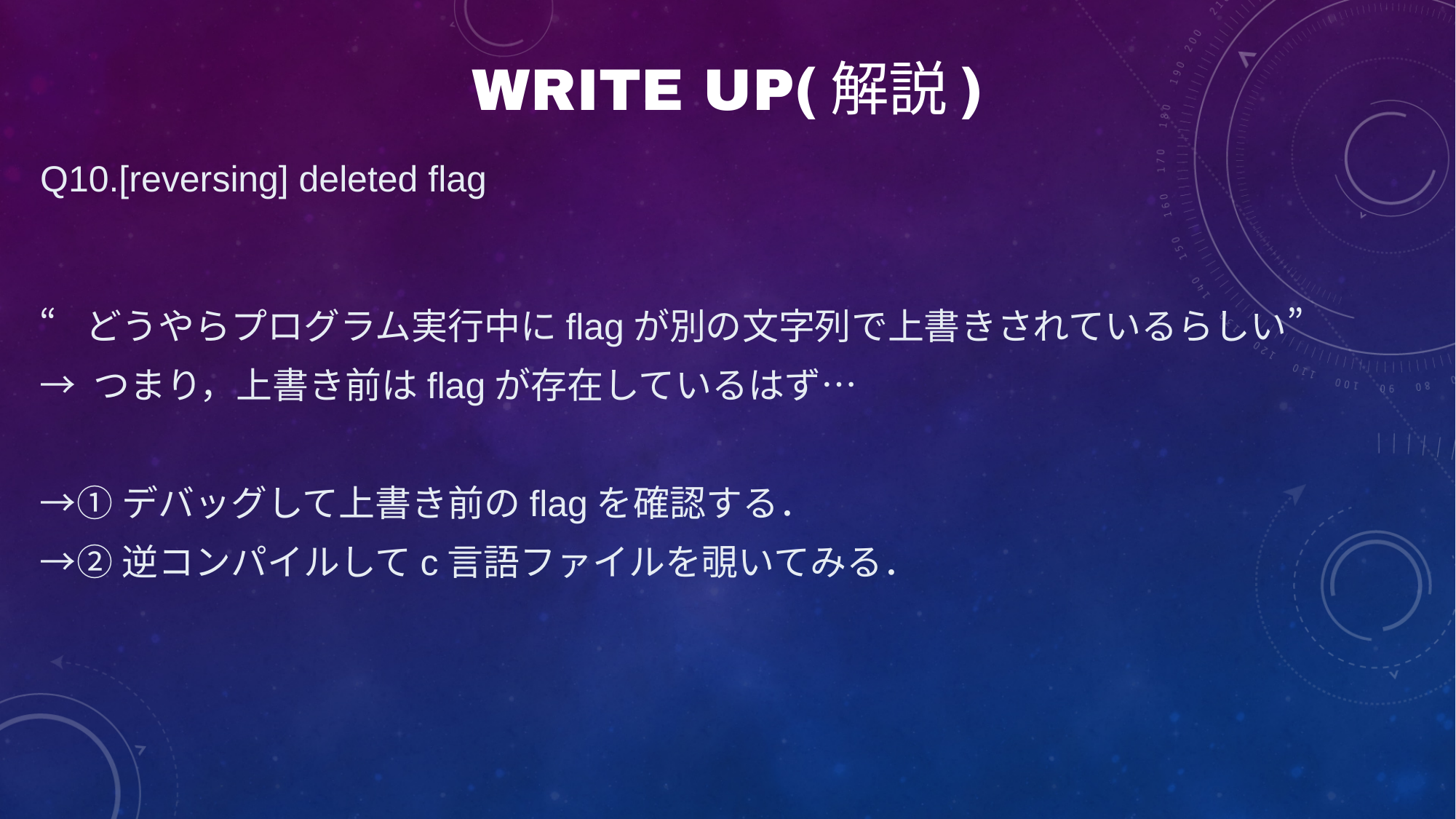

# Write UP(解説)
Q10.[reversing] deleted flag
“どうやらプログラム実行中にflagが別の文字列で上書きされているらしい”
→ つまり，上書き前はflagが存在しているはず…

→①デバッグして上書き前のflagを確認する．
→②逆コンパイルしてc言語ファイルを覗いてみる．